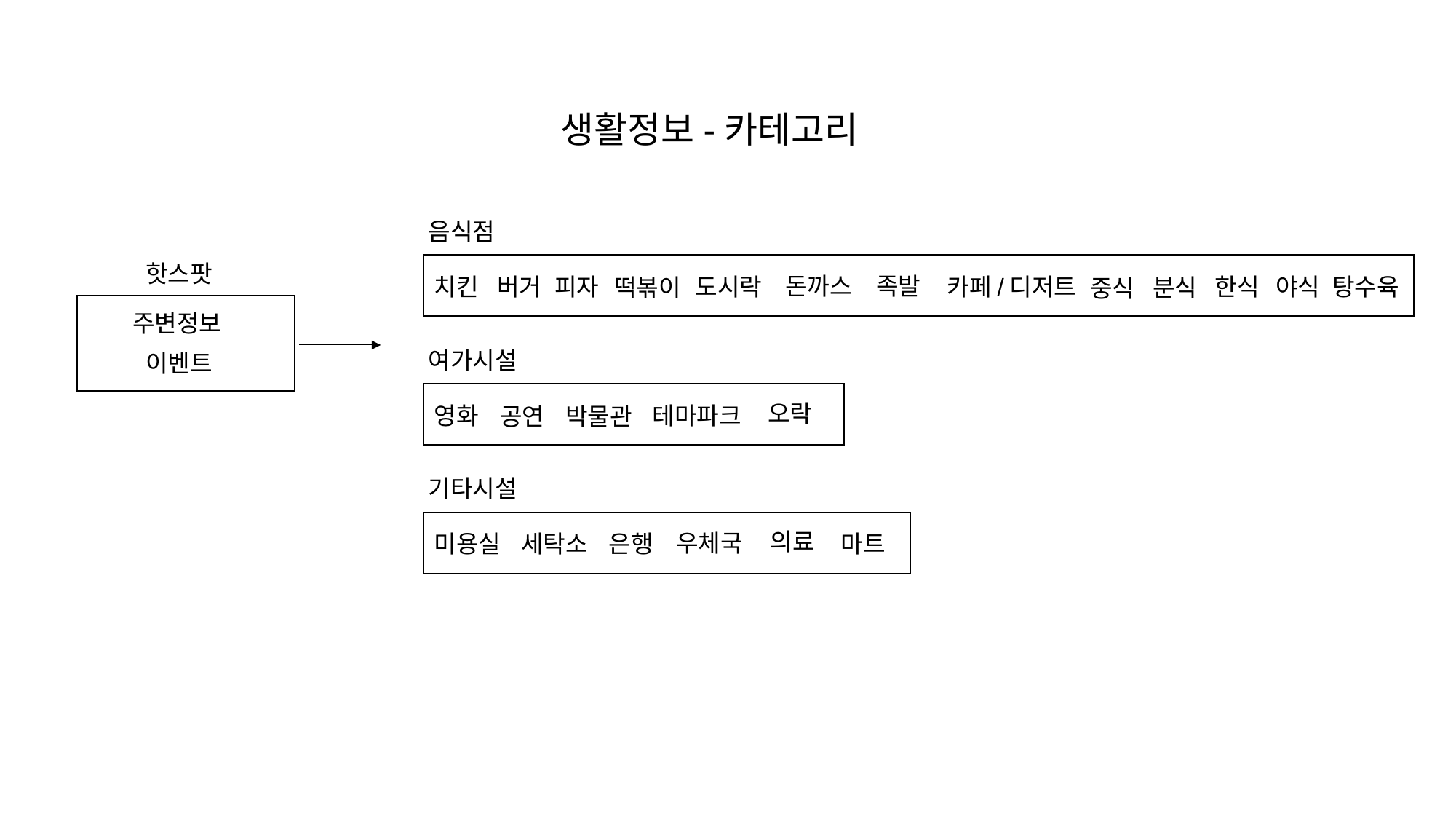

생활정보-카테고리
음식점

족발
돈까스
치킨
버거
피자
도시락
카페/디저트
한식
야식
탕수육
떡볶이
분식
중식
핫스팟

주변정보
이벤트
여가시설

오락
영화
테마파크
공연
박물관
기타시설

의료
우체국
미용실
세탁소
은행
마트